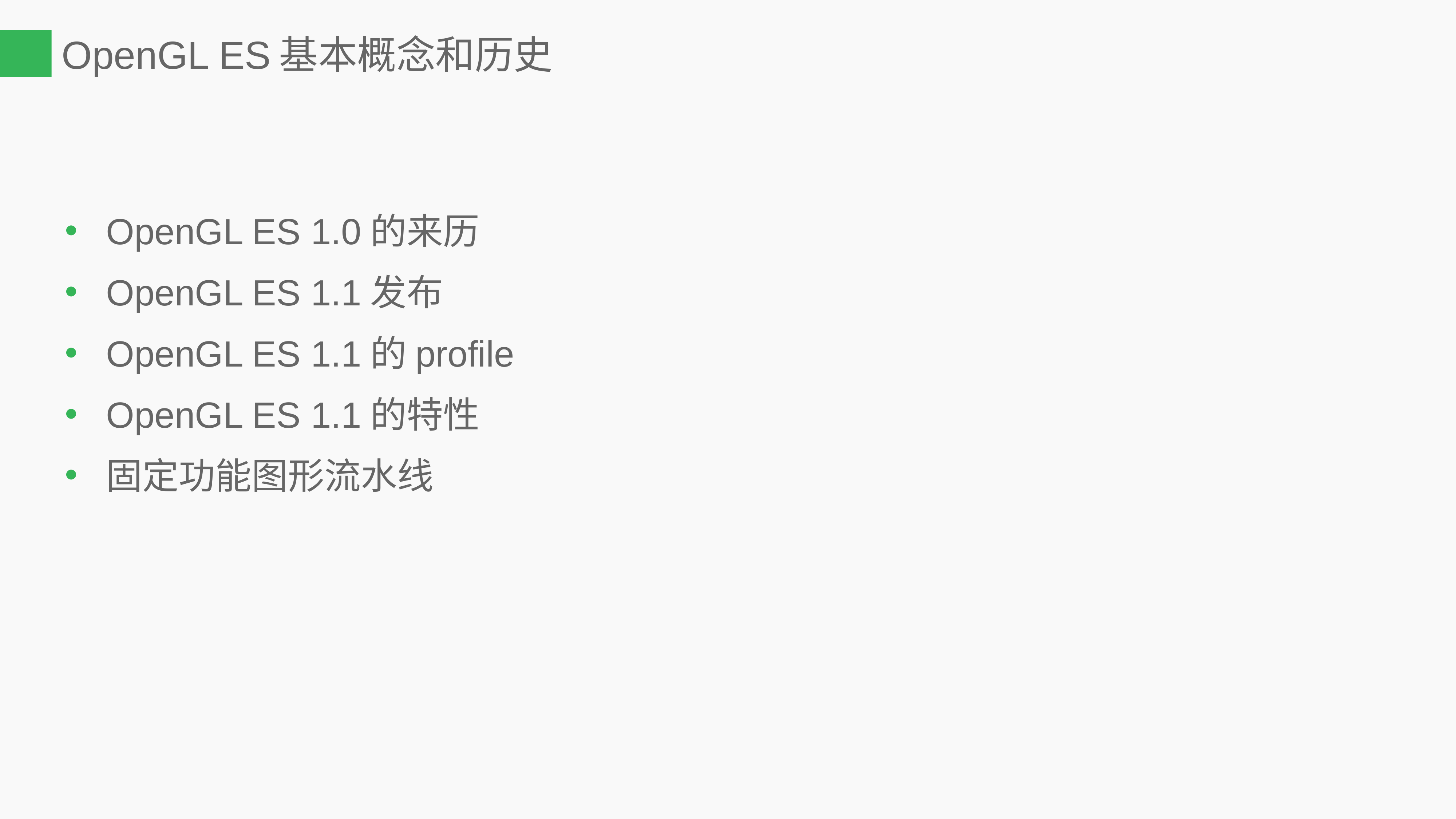

# OpenGL ES基本概念和历史
OpenGL ES 1.0的来历
OpenGL ES 1.1发布
OpenGL ES 1.1的profile
OpenGL ES 1.1的特性
固定功能图形流水线